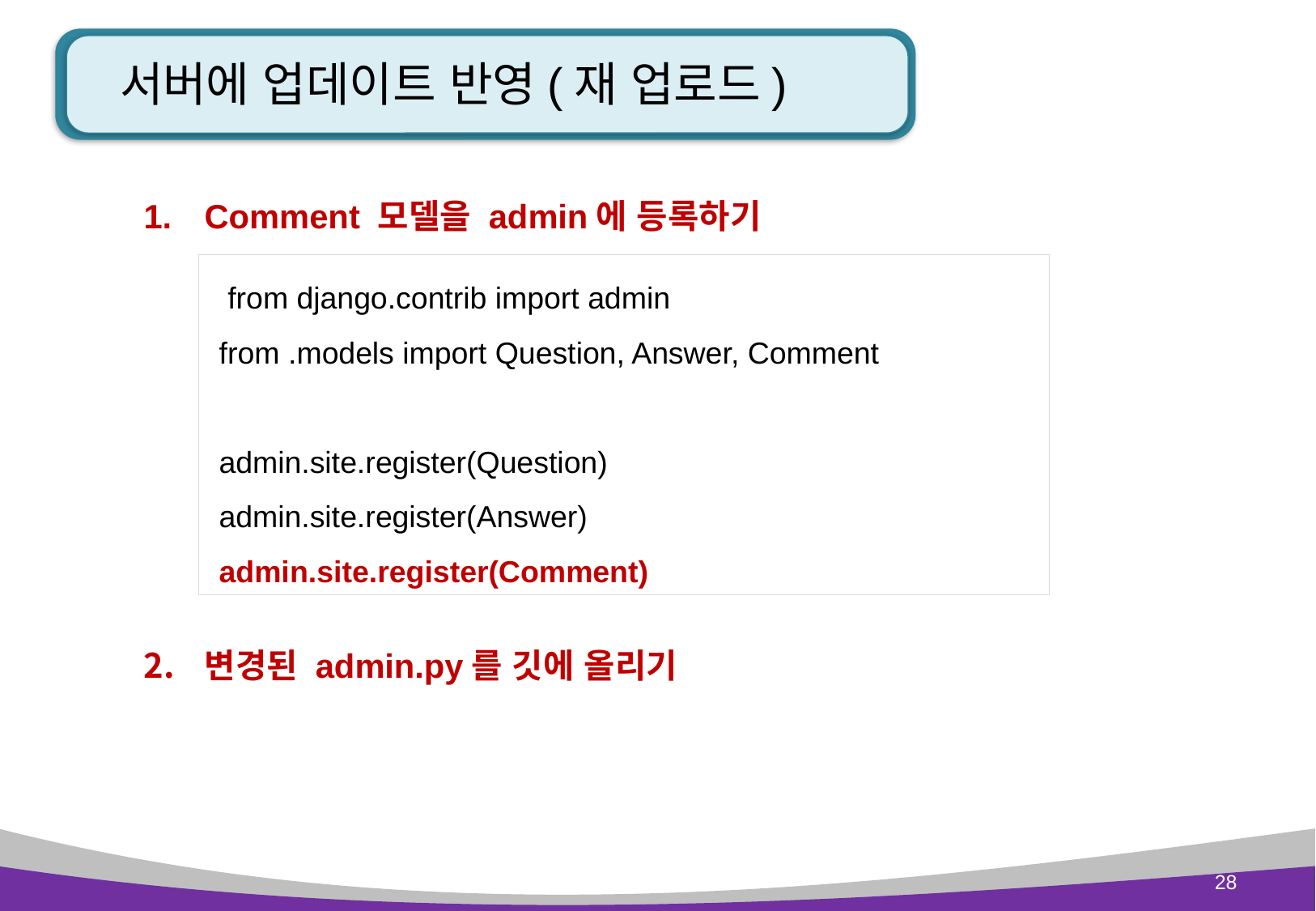

# 서버에 업데이트 반영(재 업로드)
Comment 모델을 admin에 등록하기
  from django.contrib import admin
 from .models import Question, Answer, Comment

 admin.site.register(Question)
 admin.site.register(Answer)
 admin.site.register(Comment)
변경된 admin.py를 깃에 올리기
28